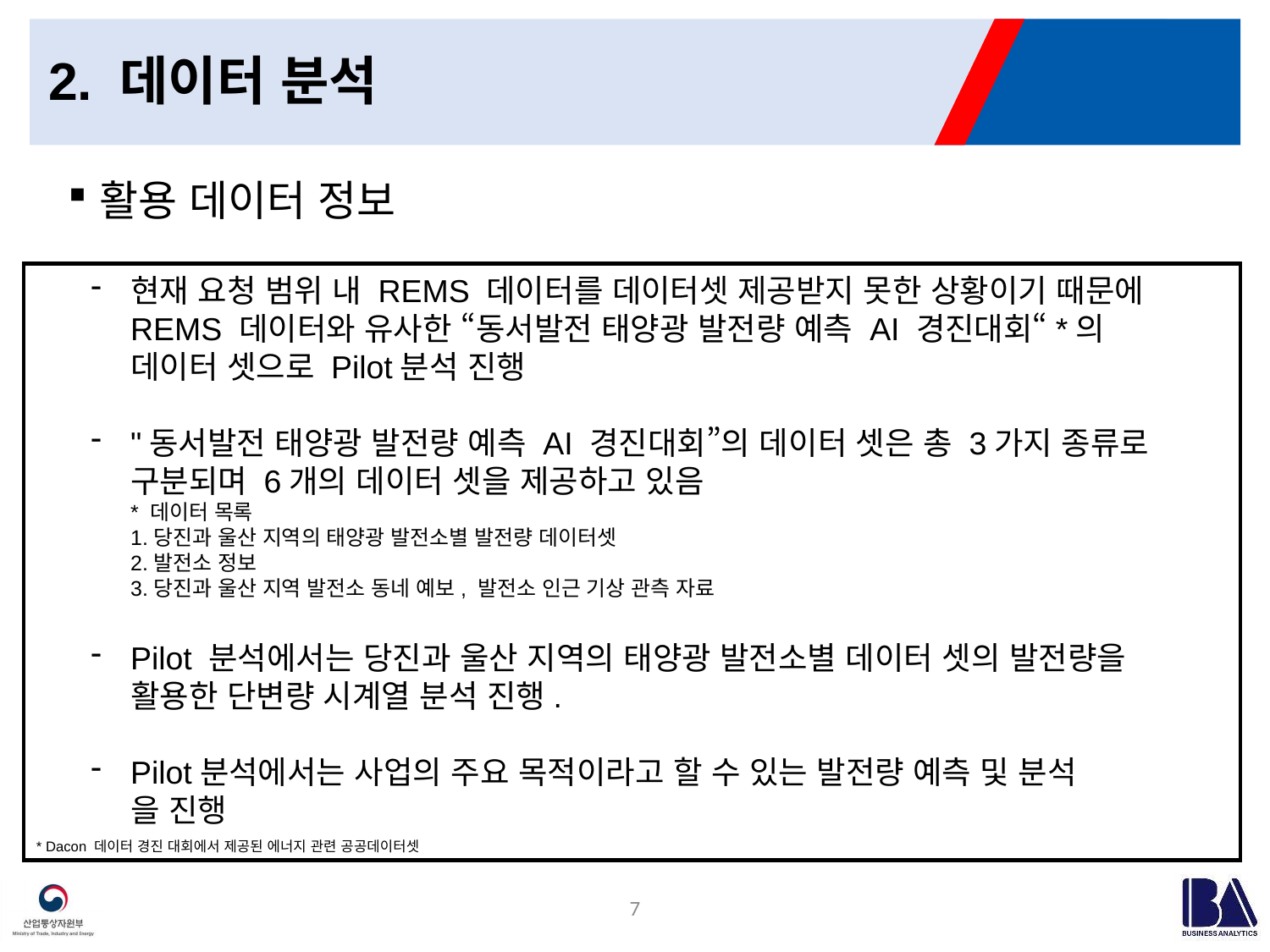

# 2. 데이터 분석
활용 데이터 정보

현재 요청 범위 내 REMS 데이터를 데이터셋 제공받지 못한 상황이기 때문에 REMS 데이터와 유사한 “동서발전 태양광 발전량 예측 AI 경진대회“*의 데이터 셋으로 Pilot분석 진행

"동서발전 태양광 발전량 예측 AI 경진대회”의 데이터 셋은 총 3가지 종류로 구분되며 6개의 데이터 셋을 제공하고 있음
* 데이터 목록
1.당진과 울산 지역의 태양광 발전소별 발전량 데이터셋
2.발전소 정보
3.당진과 울산 지역 발전소 동네 예보, 발전소 인근 기상 관측 자료

Pilot 분석에서는 당진과 울산 지역의 태양광 발전소별 데이터 셋의 발전량을 활용한 단변량 시계열 분석 진행.

Pilot분석에서는 사업의 주요 목적이라고 할 수 있는 발전량 예측 및 분석
을 진행
* Dacon 데이터 경진 대회에서 제공된 에너지 관련 공공데이터셋
7